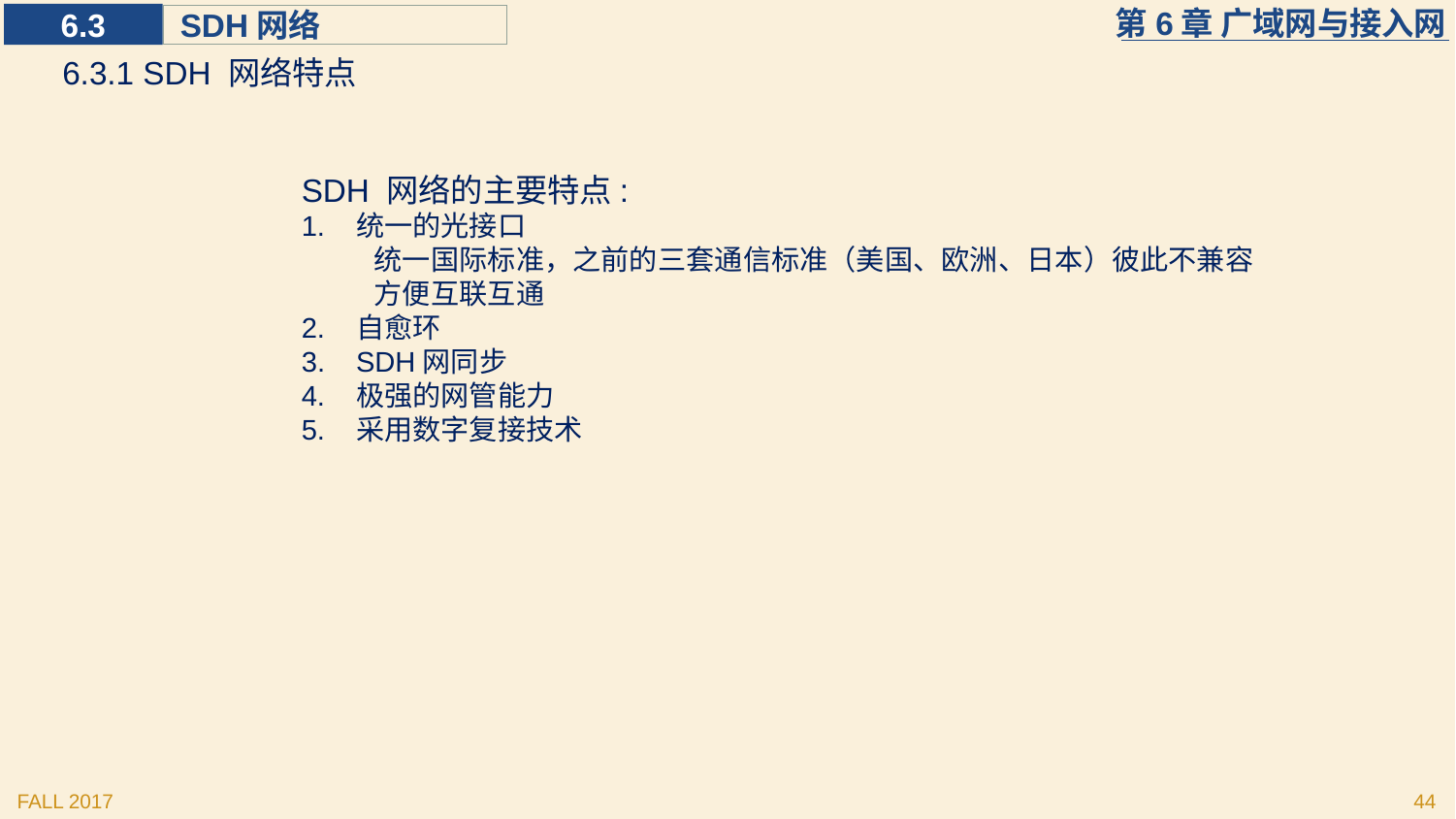

6.3.1 SDH 网络特点
SDH 网络的主要特点:
统一的光接口
统一国际标准，之前的三套通信标准（美国、欧洲、日本）彼此不兼容
方便互联互通
自愈环
SDH网同步
极强的网管能力
采用数字复接技术